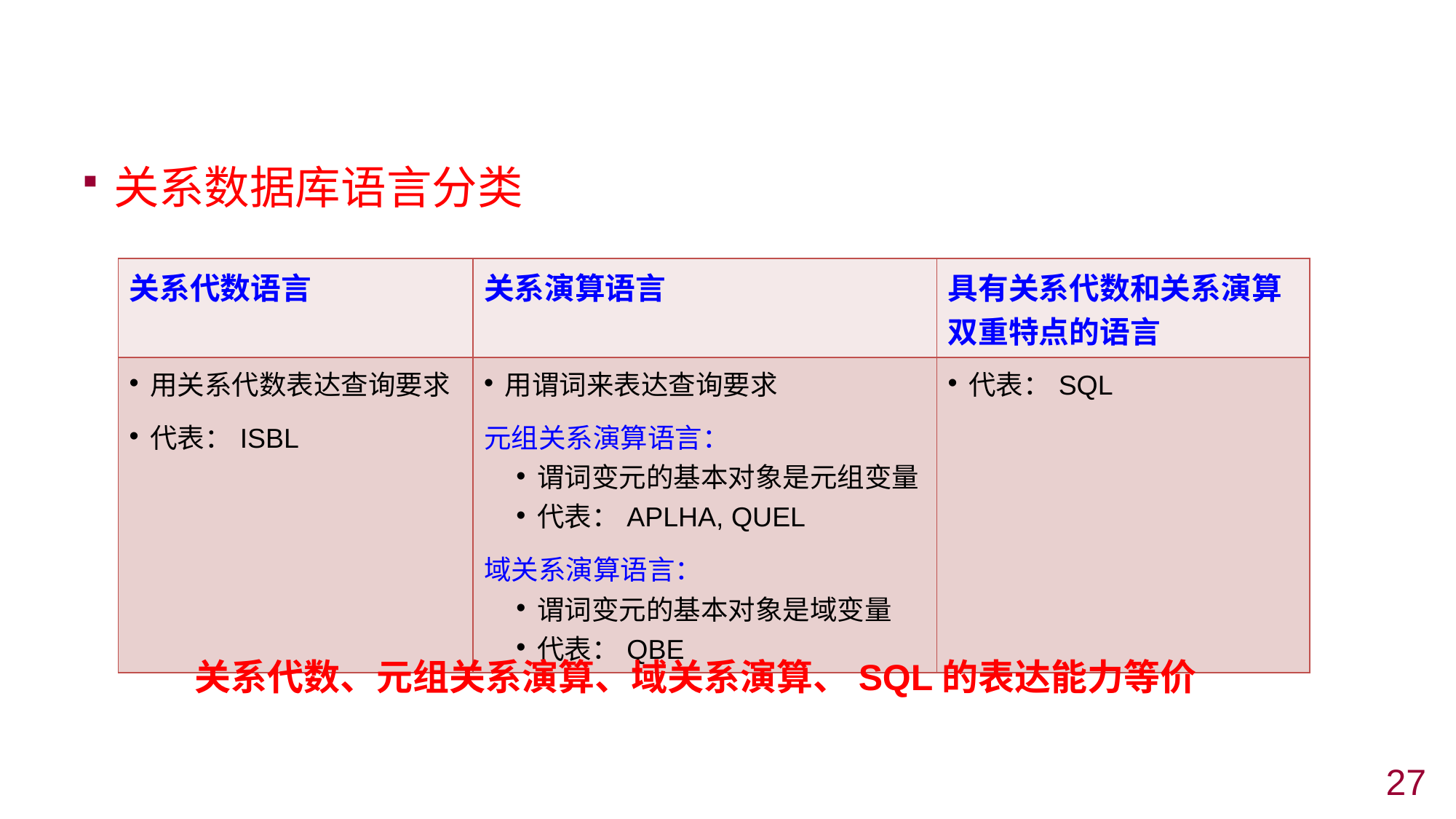

#
关系数据库语言分类
| 关系代数语言 | 关系演算语言 | 具有关系代数和关系演算双重特点的语言 |
| --- | --- | --- |
| 用关系代数表达查询要求 代表：ISBL | 用谓词来表达查询要求 元组关系演算语言： 谓词变元的基本对象是元组变量 代表：APLHA, QUEL 域关系演算语言： 谓词变元的基本对象是域变量 代表：QBE | 代表：SQL |
关系代数、元组关系演算、域关系演算、SQL的表达能力等价
27